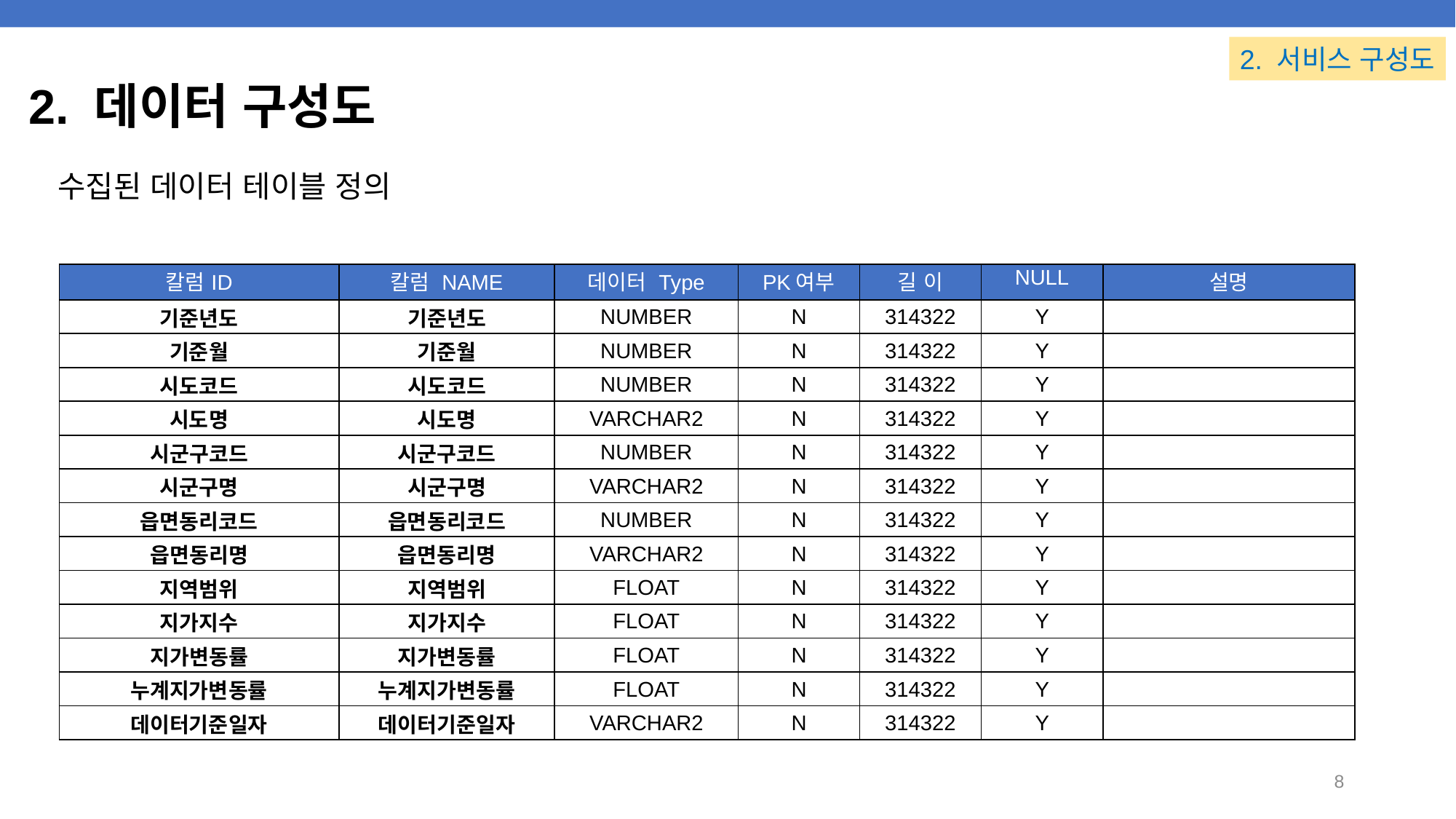

2. 서비스 구성도
# 2. 데이터 구성도
수집된 데이터 테이블 정의
| 칼럼ID | 칼럼 NAME | 데이터 Type | PK여부 | 길 이 | NULL | 설명 |
| --- | --- | --- | --- | --- | --- | --- |
| 기준년도 | 기준년도 | NUMBER | N | 314322 | Y |  |
| 기준월 | 기준월 | NUMBER | N | 314322 | Y |  |
| 시도코드 | 시도코드 | NUMBER | N | 314322 | Y |  |
| 시도명 | 시도명 | VARCHAR2 | N | 314322 | Y |  |
| 시군구코드 | 시군구코드 | NUMBER | N | 314322 | Y |  |
| 시군구명 | 시군구명 | VARCHAR2 | N | 314322 | Y |  |
| 읍면동리코드 | 읍면동리코드 | NUMBER | N | 314322 | Y |  |
| 읍면동리명 | 읍면동리명 | VARCHAR2 | N | 314322 | Y |  |
| 지역범위 | 지역범위 | FLOAT | N | 314322 | Y |  |
| 지가지수 | 지가지수 | FLOAT | N | 314322 | Y |  |
| 지가변동률 | 지가변동률 | FLOAT | N | 314322 | Y |  |
| 누계지가변동률 | 누계지가변동률 | FLOAT | N | 314322 | Y |  |
| 데이터기준일자 | 데이터기준일자 | VARCHAR2 | N | 314322 | Y |  |
8